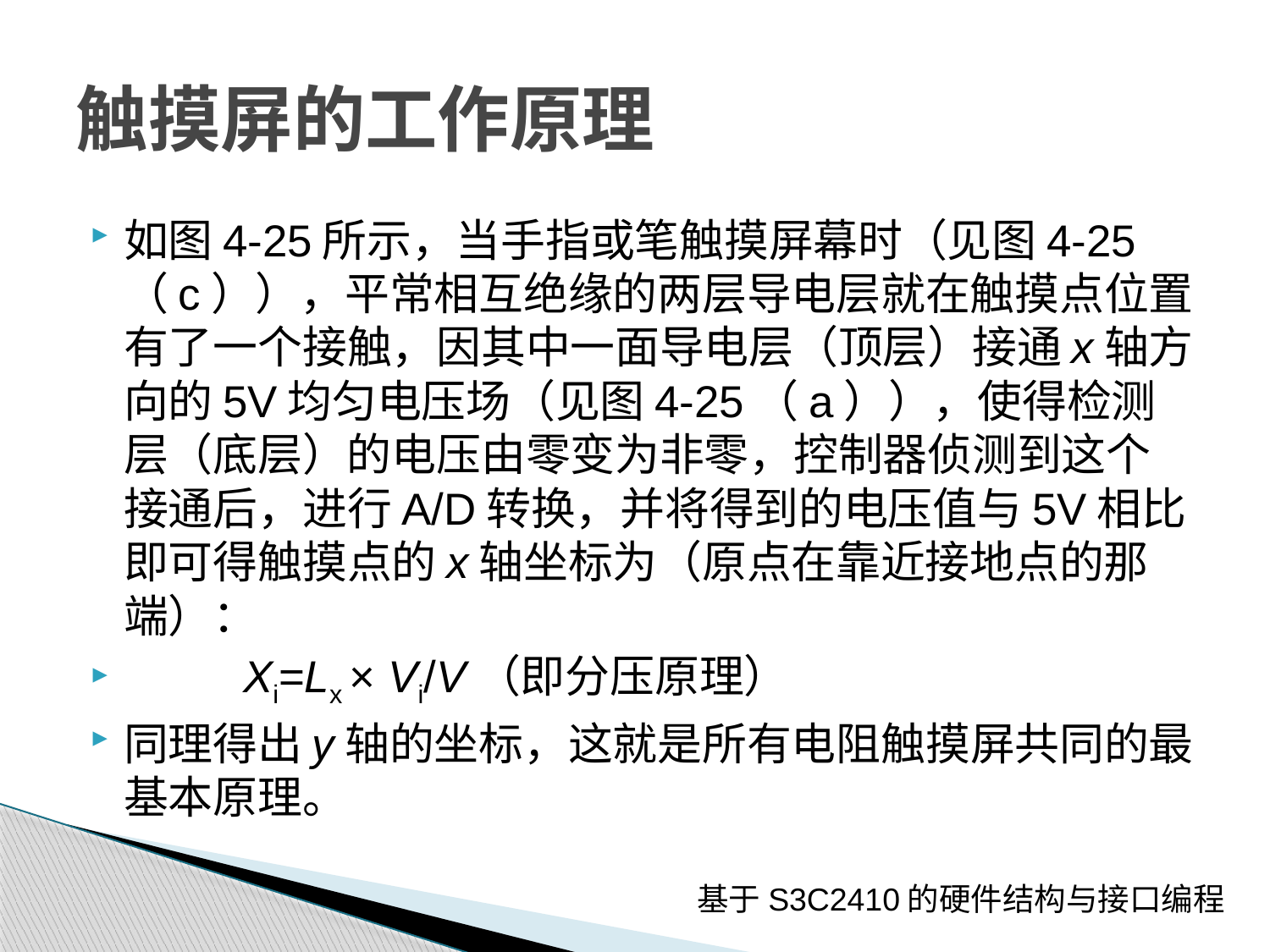

# 触摸屏的工作原理
如图4-25所示，当手指或笔触摸屏幕时（见图4-25（c）），平常相互绝缘的两层导电层就在触摸点位置有了一个接触，因其中一面导电层（顶层）接通x轴方向的5V均匀电压场（见图4-25（a）），使得检测层（底层）的电压由零变为非零，控制器侦测到这个接通后，进行A/D转换，并将得到的电压值与5V相比即可得触摸点的x轴坐标为（原点在靠近接地点的那端）：
	Xi=Lx × Vi/V（即分压原理）
同理得出y轴的坐标，这就是所有电阻触摸屏共同的最基本原理。

基于S3C2410的硬件结构与接口编程